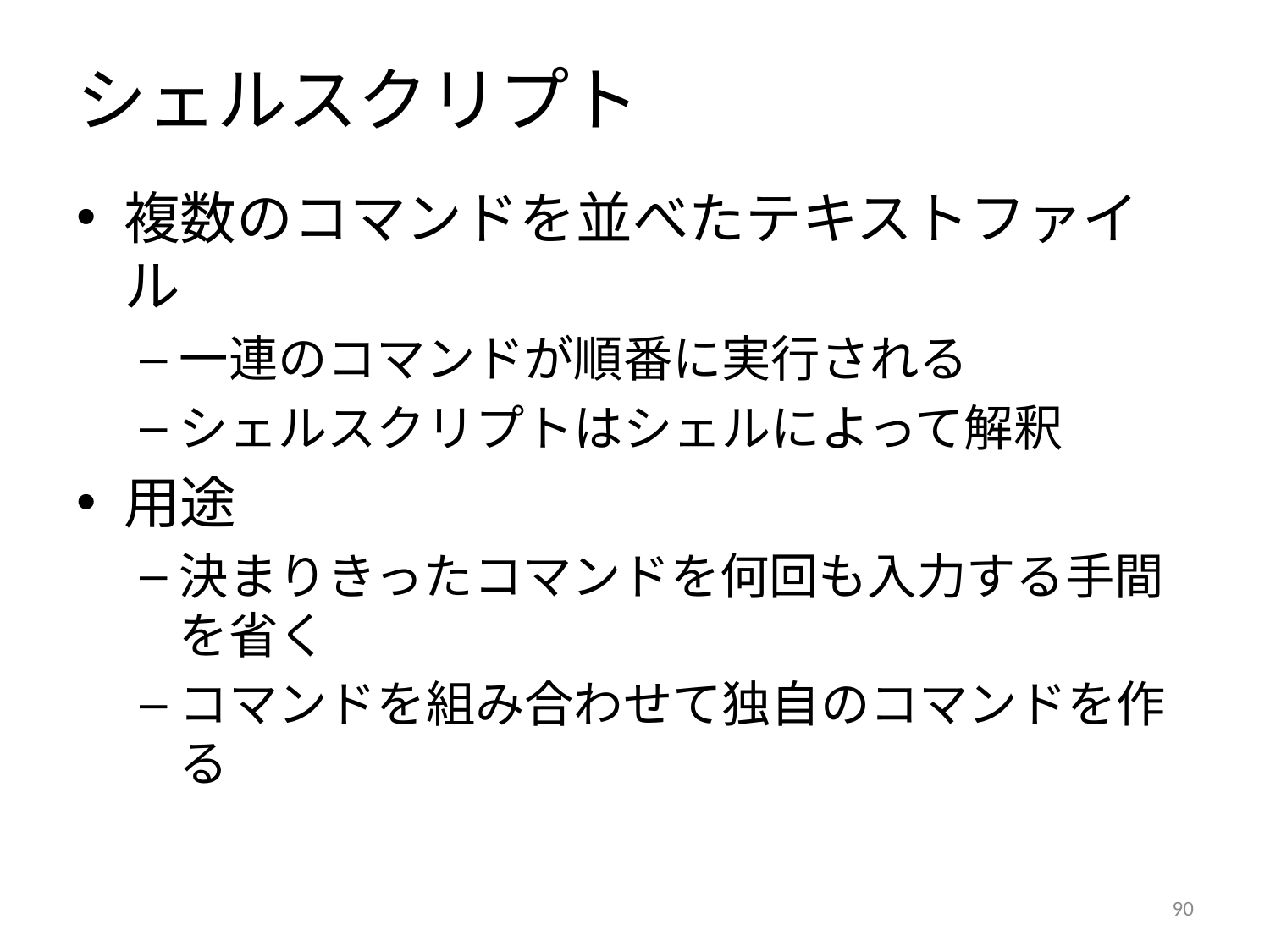

# シェルスクリプト
複数のコマンドを並べたテキストファイル
一連のコマンドが順番に実行される
シェルスクリプトはシェルによって解釈
用途
決まりきったコマンドを何回も入力する手間を省く
コマンドを組み合わせて独自のコマンドを作る
90